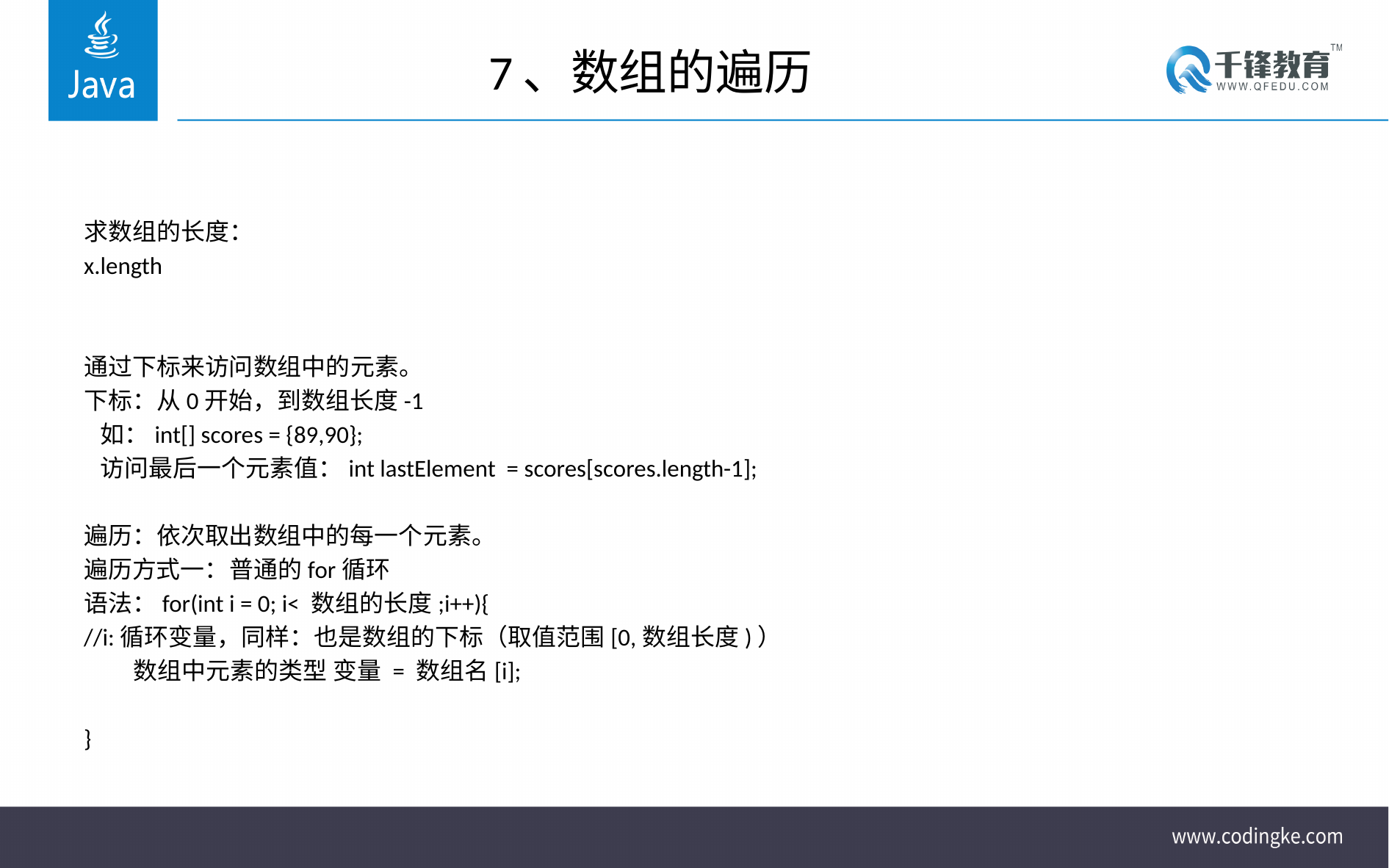

# 7、数组的遍历

求数组的长度：
x.length

通过下标来访问数组中的元素。
下标：从0开始，到数组长度-1
  如：int[] scores = {89,90};
  访问最后一个元素值：int lastElement  = scores[scores.length-1];

遍历：依次取出数组中的每一个元素。
遍历方式一：普通的for循环
语法：for(int i = 0; i< 数组的长度;i++){
//i:循环变量，同样：也是数组的下标（取值范围[0,数组长度)）
        数组中元素的类型 变量 = 数组名[i];

}